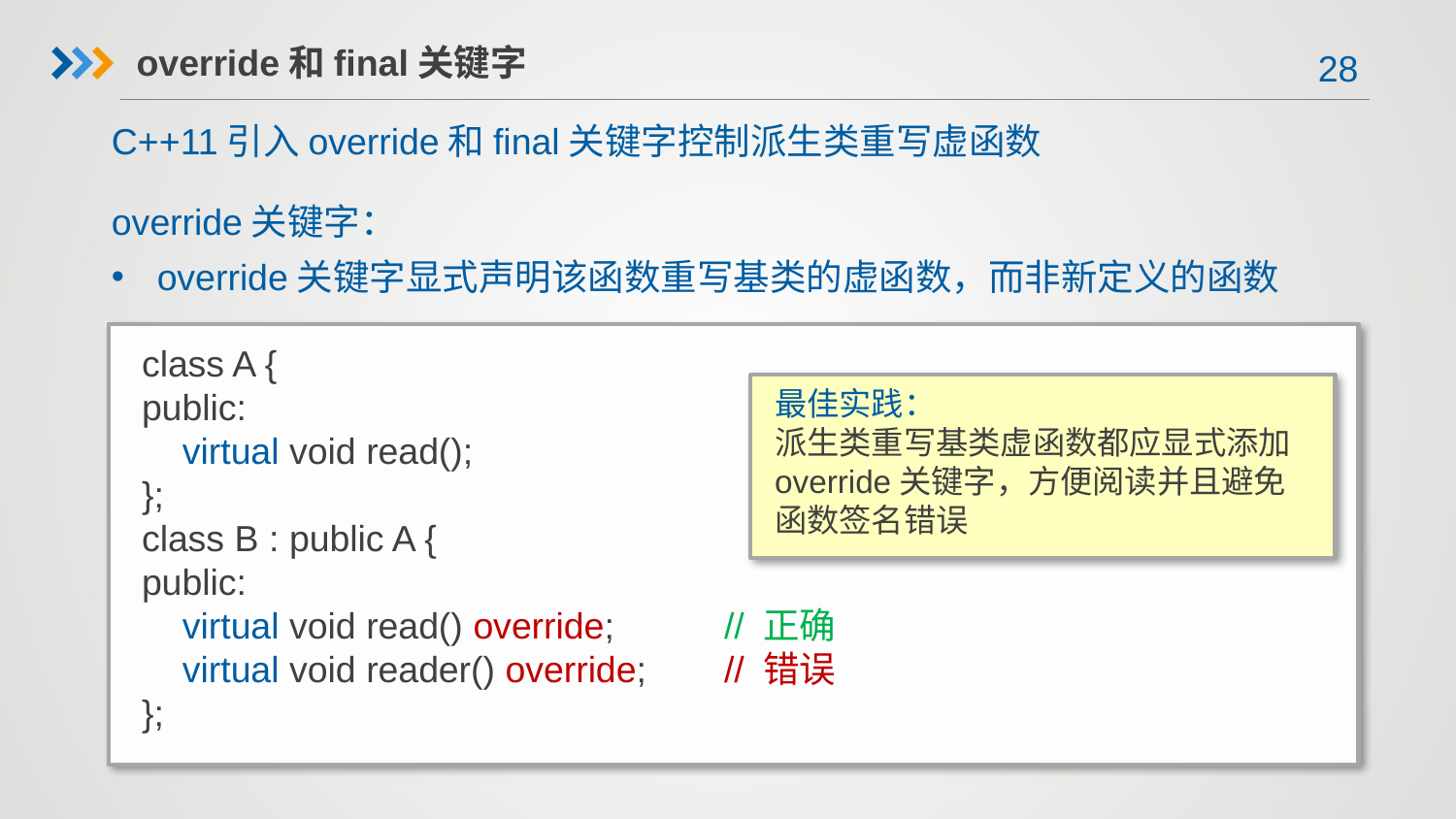

override和final关键字
C++11引入override和final关键字控制派生类重写虚函数
override关键字：
override关键字显式声明该函数重写基类的虚函数，而非新定义的函数

class A {
public:
    virtual void read();
};
class B : public A {
public:
    virtual void read() override;	// 正确
    virtual void reader() override; 	// 错误
};

最佳实践：
派生类重写基类虚函数都应显式添加override关键字，方便阅读并且避免函数签名错误